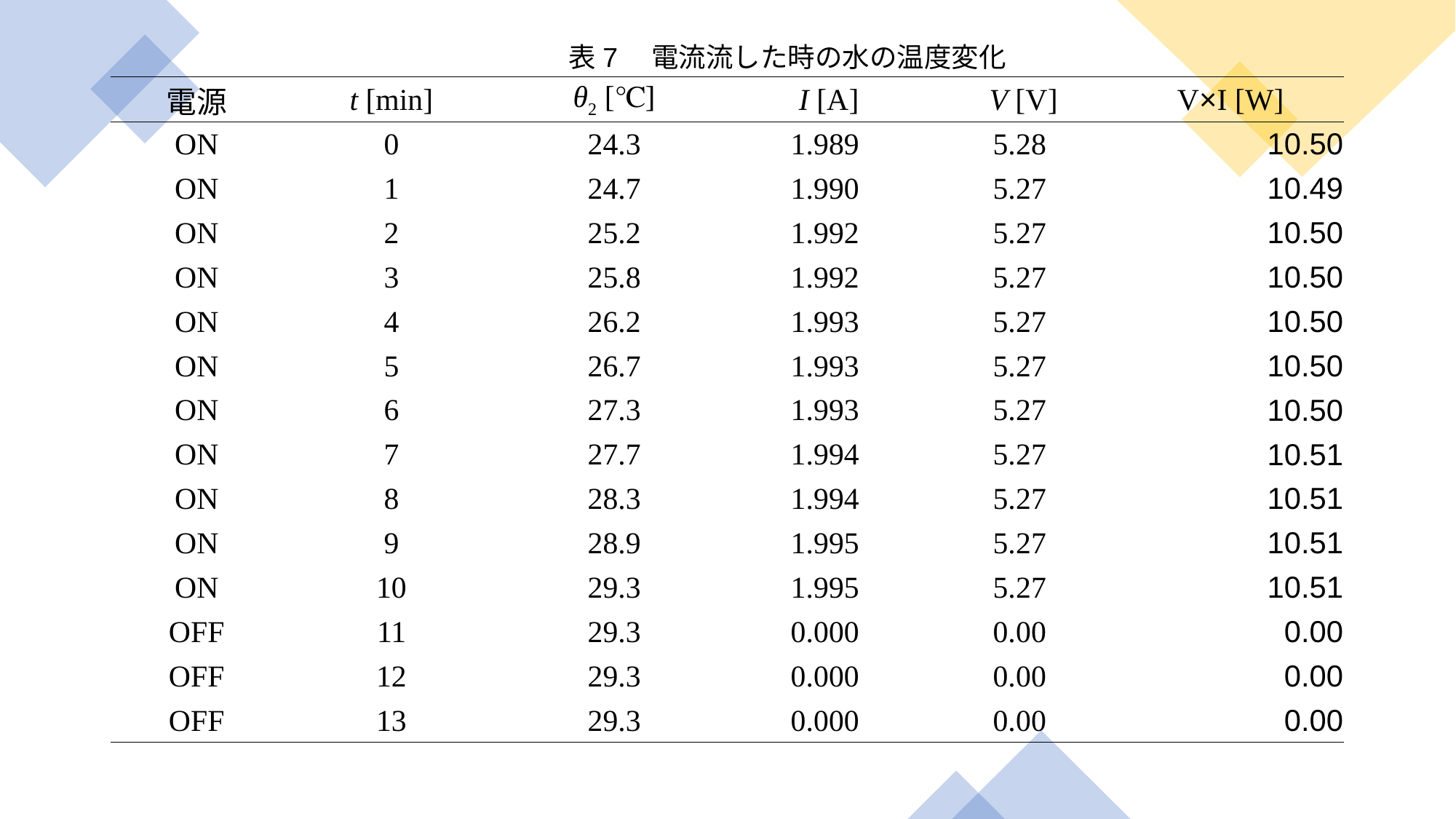

表7　電流流した時の水の温度変化

| 電源 | t [min] | θ2 [℃] | I [A] | V [V] | V×I [W] |
| --- | --- | --- | --- | --- | --- |
| ON | 0 | 24.3 | 1.989 | 5.28 | 10.50 |
| ON | 1 | 24.7 | 1.990 | 5.27 | 10.49 |
| ON | 2 | 25.2 | 1.992 | 5.27 | 10.50 |
| ON | 3 | 25.8 | 1.992 | 5.27 | 10.50 |
| ON | 4 | 26.2 | 1.993 | 5.27 | 10.50 |
| ON | 5 | 26.7 | 1.993 | 5.27 | 10.50 |
| ON | 6 | 27.3 | 1.993 | 5.27 | 10.50 |
| ON | 7 | 27.7 | 1.994 | 5.27 | 10.51 |
| ON | 8 | 28.3 | 1.994 | 5.27 | 10.51 |
| ON | 9 | 28.9 | 1.995 | 5.27 | 10.51 |
| ON | 10 | 29.3 | 1.995 | 5.27 | 10.51 |
| OFF | 11 | 29.3 | 0.000 | 0.00 | 0.00 |
| OFF | 12 | 29.3 | 0.000 | 0.00 | 0.00 |
| OFF | 13 | 29.3 | 0.000 | 0.00 | 0.00 |